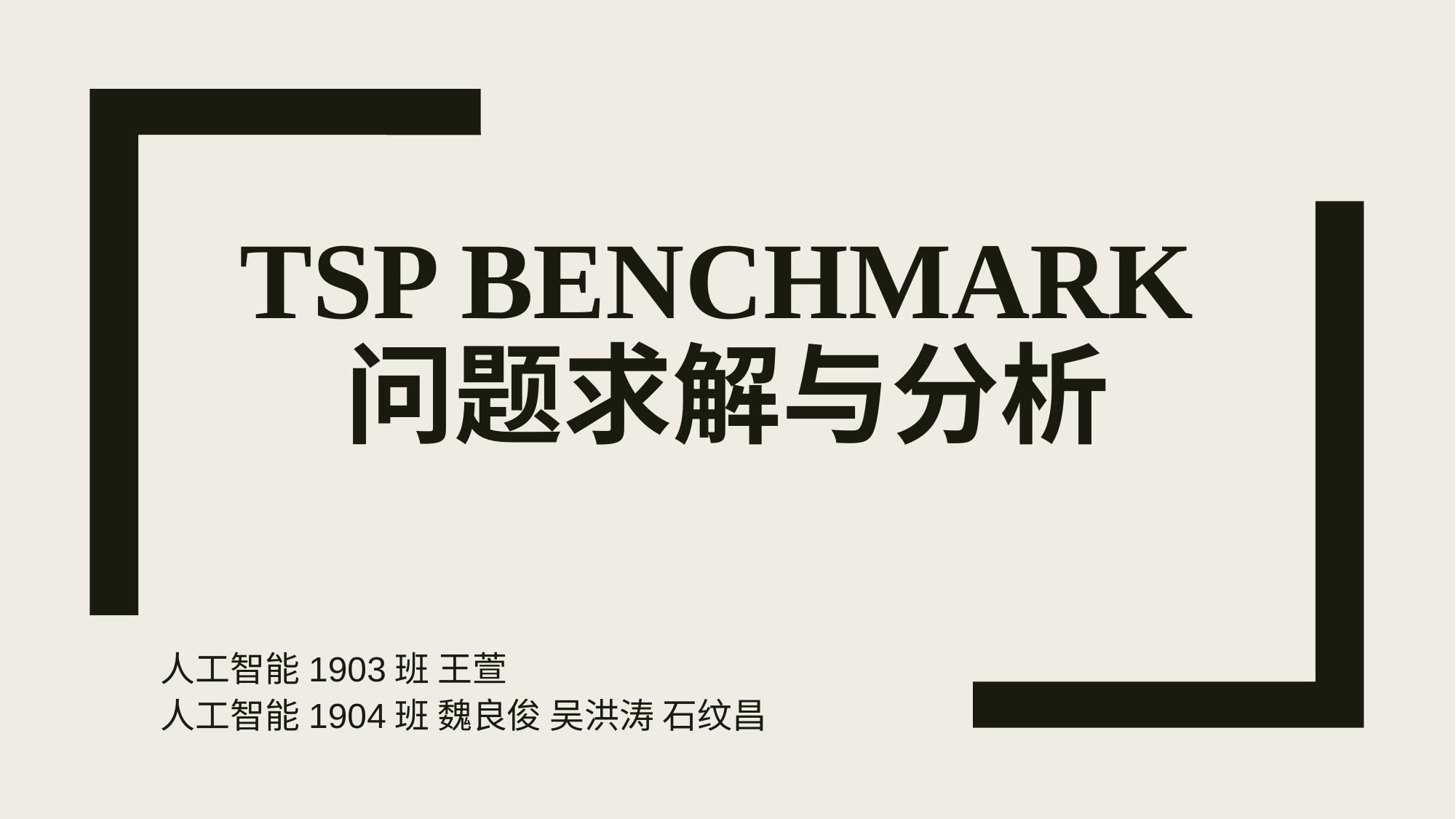

# TSP Benchmark问题求解与分析
人工智能1903班 王萱
人工智能1904班 魏良俊 吴洪涛 石纹昌